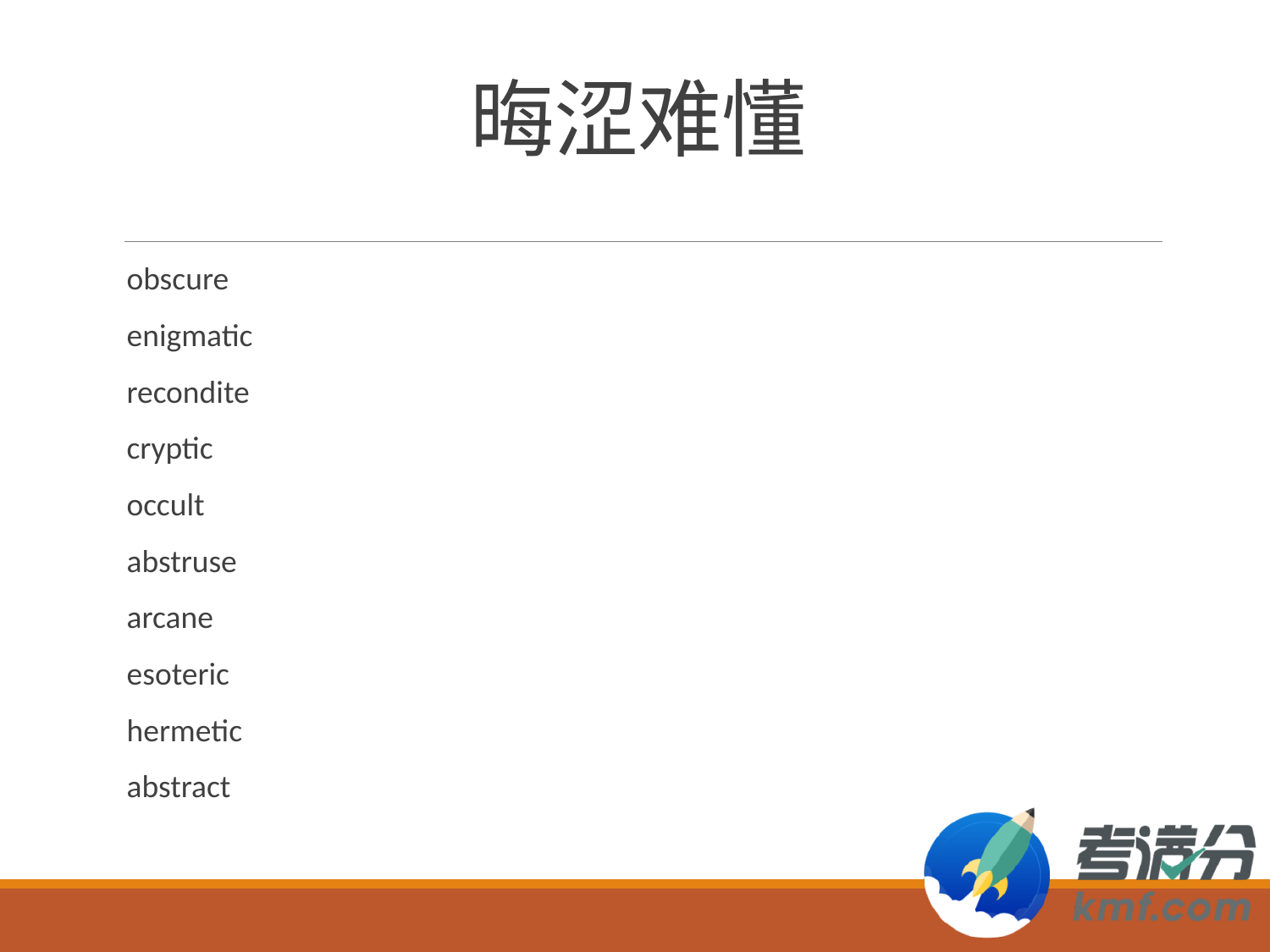

# 晦涩难懂
obscure
enigmatic
recondite
cryptic
occult
abstruse
arcane
esoteric
hermetic
abstract